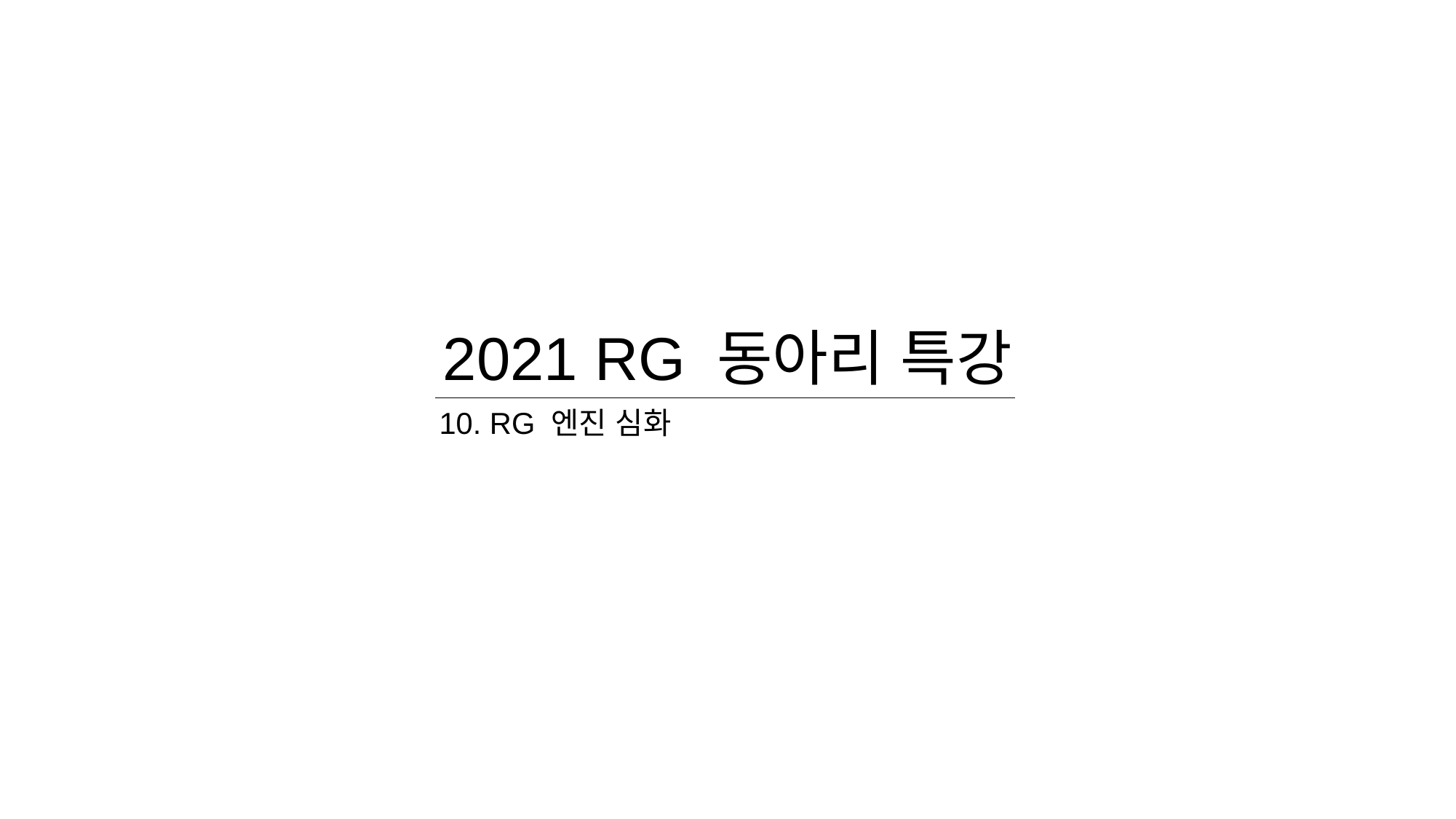

2021 RG 동아리 특강
10. RG 엔진 심화